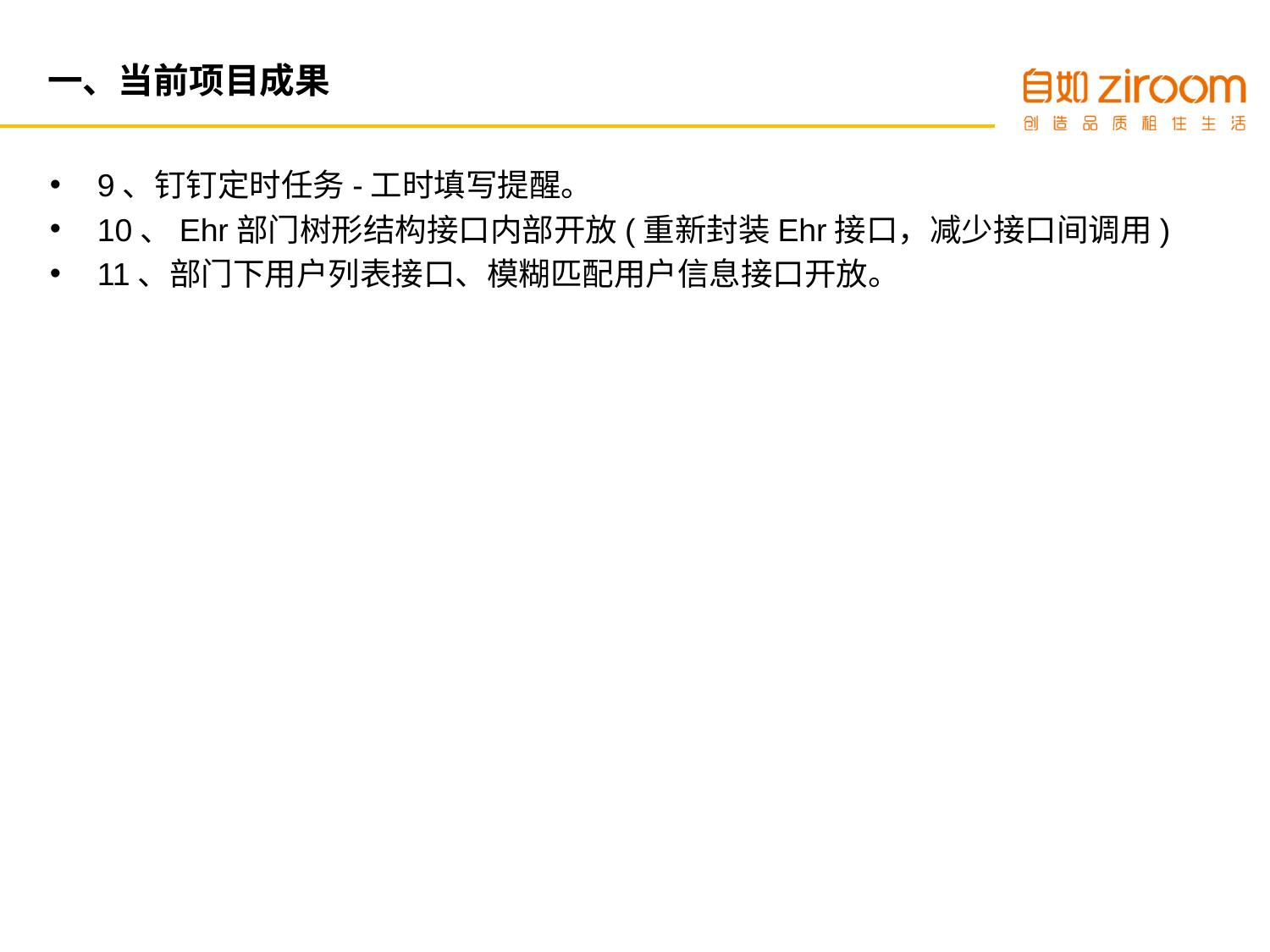

# 一、当前项目成果
9、钉钉定时任务-工时填写提醒。
10、Ehr部门树形结构接口内部开放(重新封装Ehr接口，减少接口间调用)
11、部门下用户列表接口、模糊匹配用户信息接口开放。